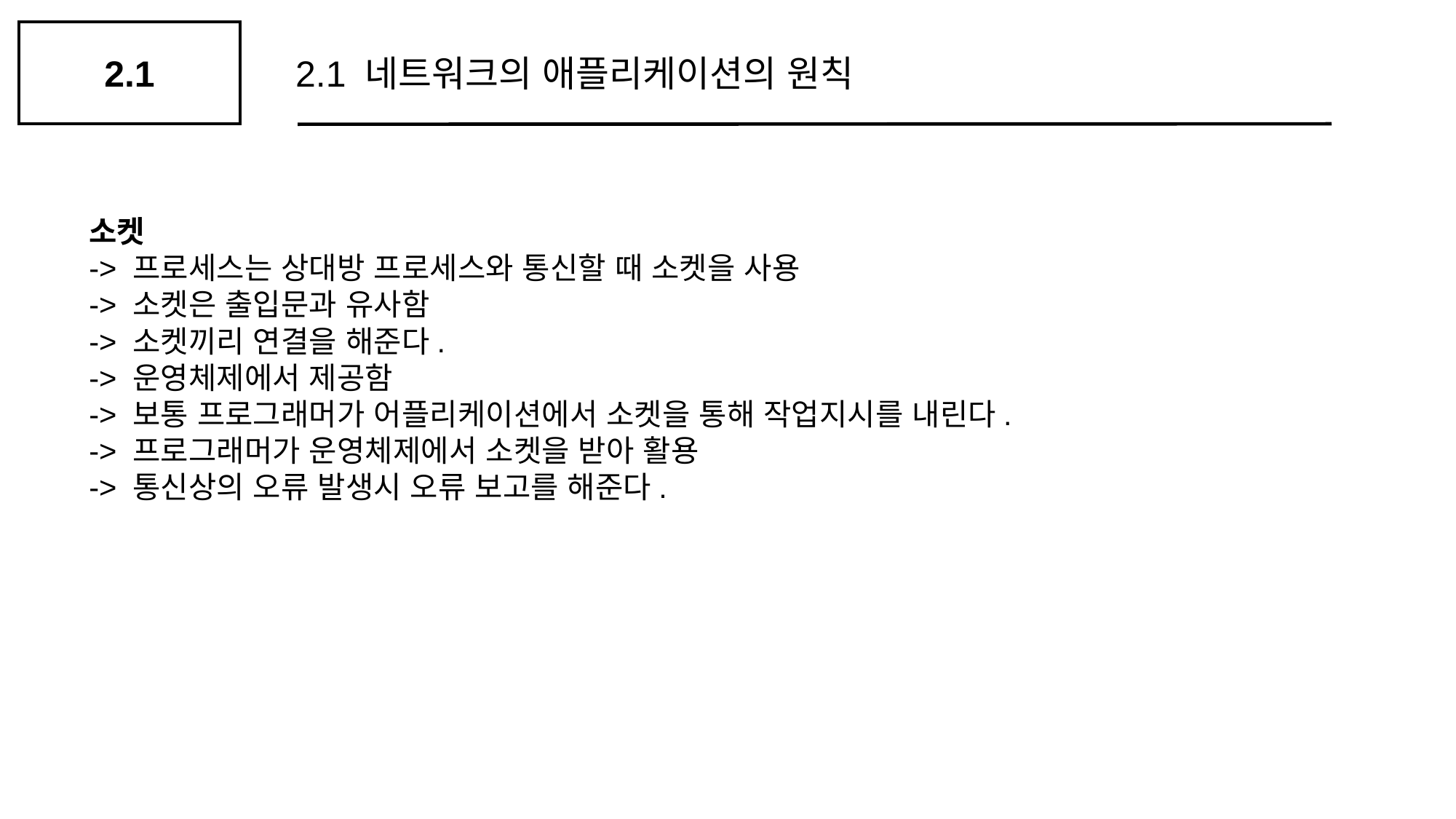

2.1
2.1 네트워크의 애플리케이션의 원칙
소켓
-> 프로세스는 상대방 프로세스와 통신할 때 소켓을 사용
-> 소켓은 출입문과 유사함
-> 소켓끼리 연결을 해준다.
-> 운영체제에서 제공함
-> 보통 프로그래머가 어플리케이션에서 소켓을 통해 작업지시를 내린다.
-> 프로그래머가 운영체제에서 소켓을 받아 활용
-> 통신상의 오류 발생시 오류 보고를 해준다.